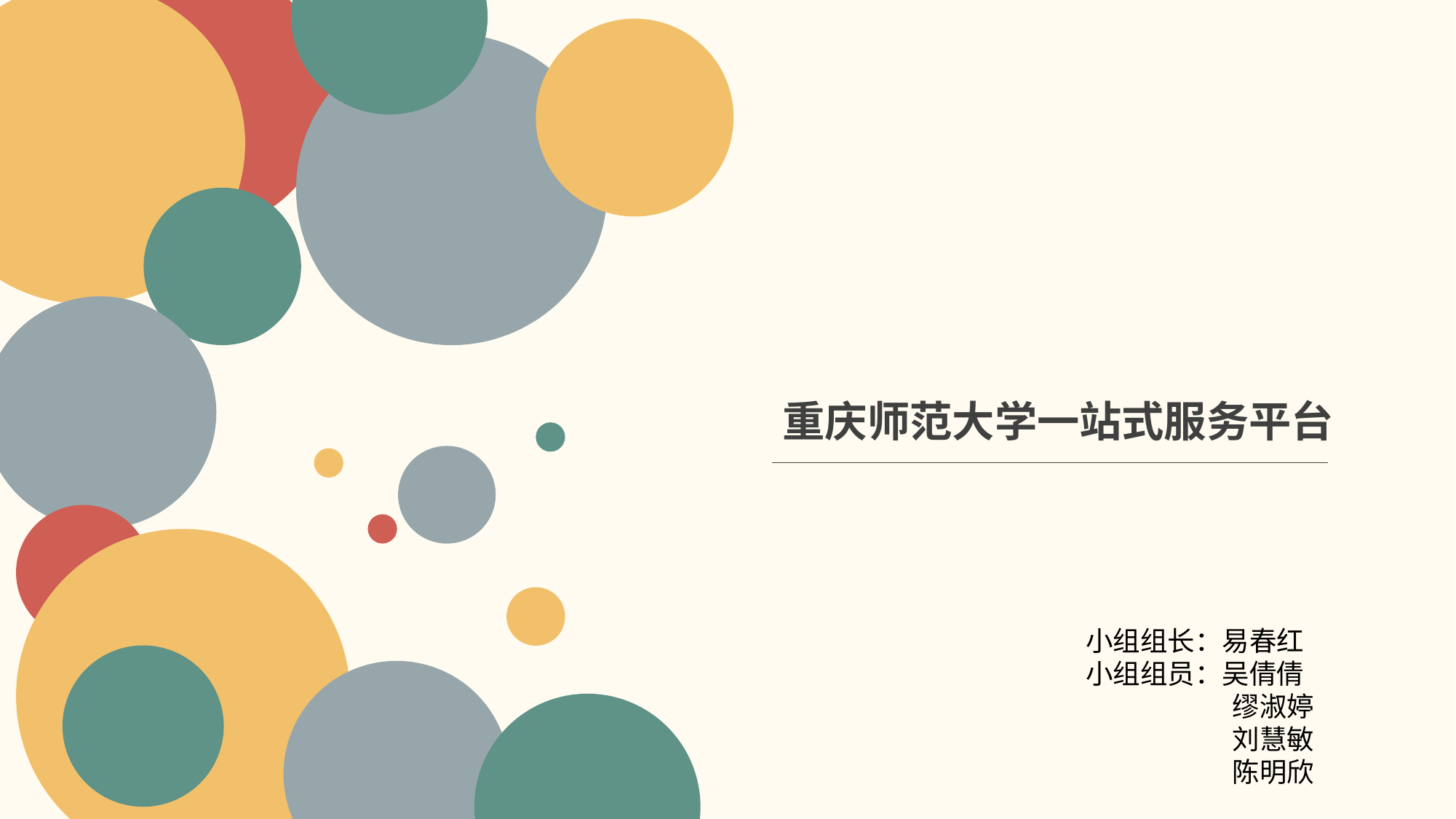

重庆师范大学一站式服务平台

小组组长：易春红
小组组员：吴倩倩
	     缪淑婷
	     刘慧敏
	     陈明欣